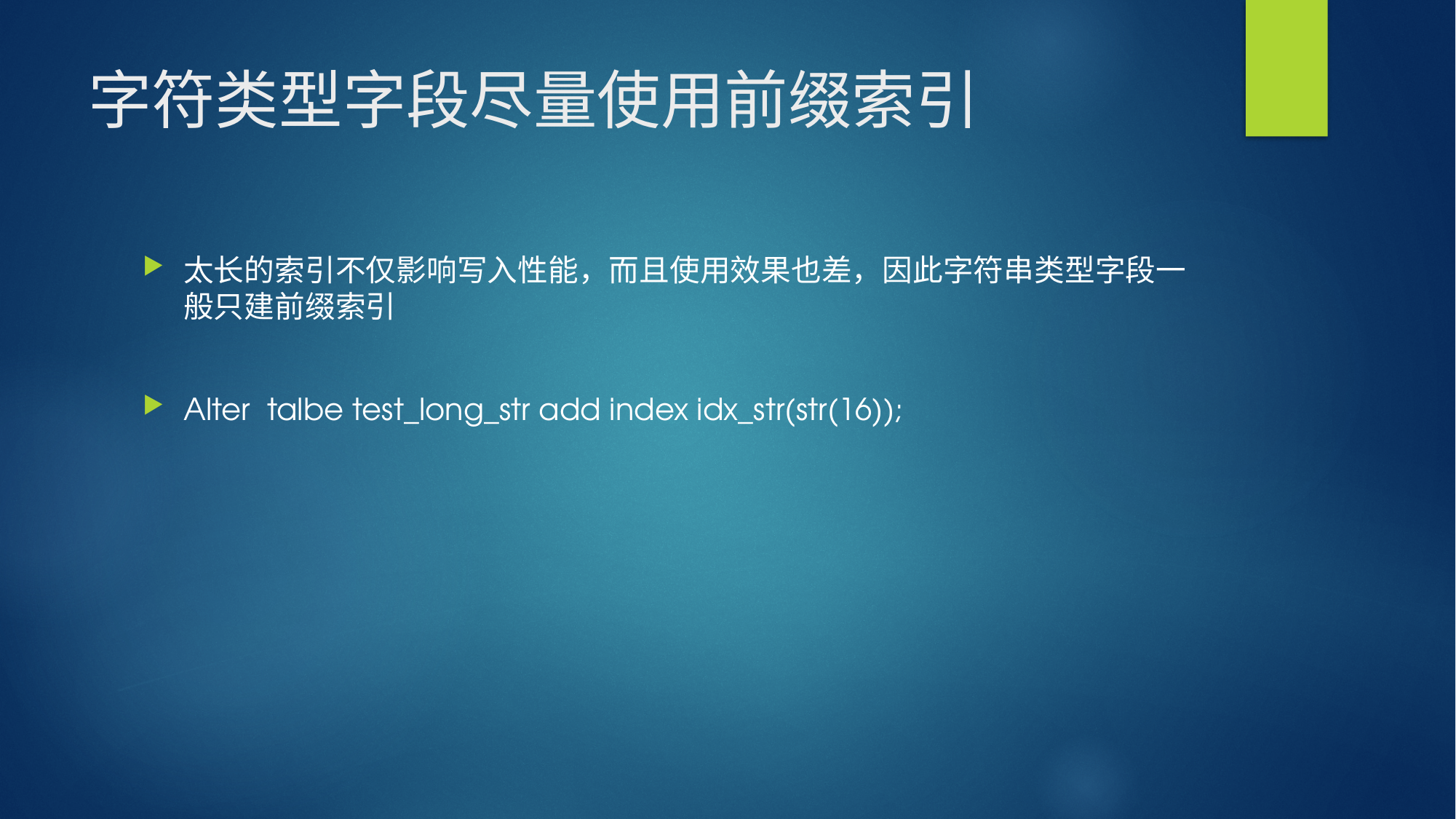

# 字符类型字段尽量使用前缀索引
太长的索引不仅影响写入性能，而且使用效果也差，因此字符串类型字段一般只建前缀索引

Alter  talbe test_long_str add index idx_str(str(16));